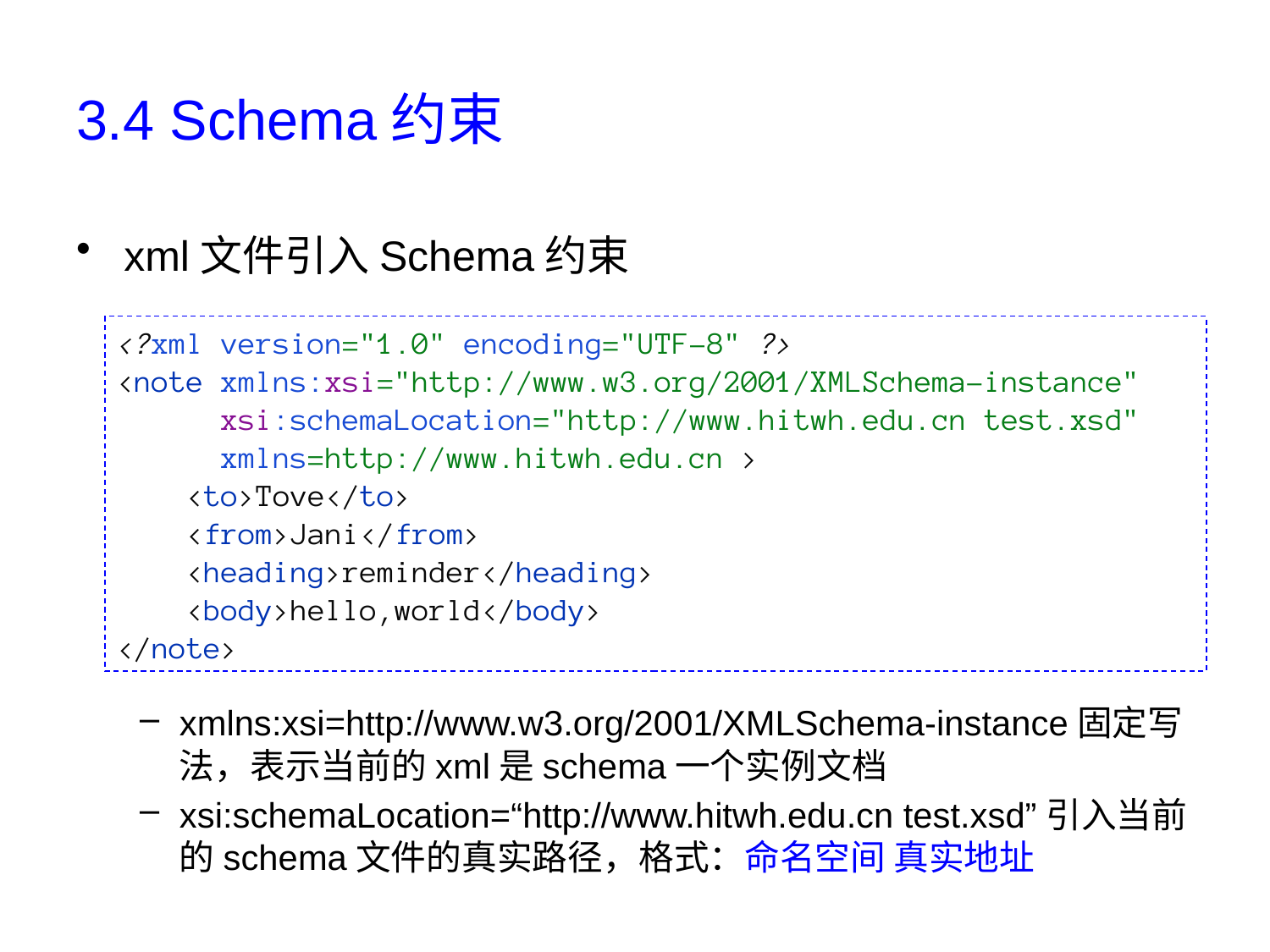

# 3.4 Schema约束
xml文件引入Schema约束

xmlns:xsi=http://www.w3.org/2001/XMLSchema-instance固定写法，表示当前的xml是schema一个实例文档
xsi:schemaLocation=“http://www.hitwh.edu.cn test.xsd”引入当前的schema文件的真实路径，格式：命名空间 真实地址
<?xml version="1.0" encoding="UTF-8" ?>
<note xmlns:xsi="http://www.w3.org/2001/XMLSchema-instance"
      xsi:schemaLocation="http://www.hitwh.edu.cn test.xsd"
      xmlns=http://www.hitwh.edu.cn >
    <to>Tove</to>
    <from>Jani</from>
    <heading>reminder</heading>
    <body>hello,world</body>
</note>